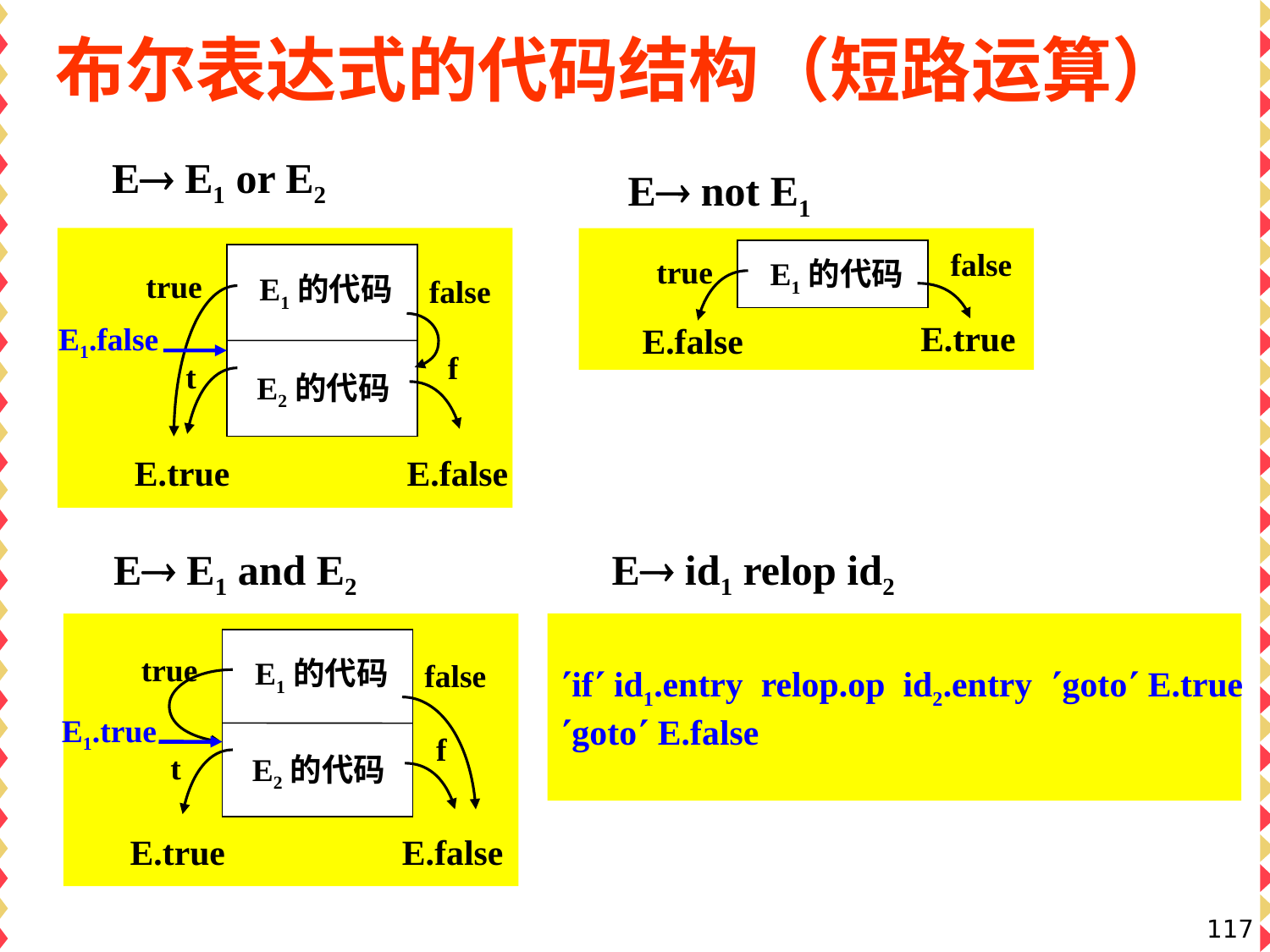

# 布尔表达式的代码结构（短路运算）
E→ E1 or E2
E→ not E1

true
E1的代码
false

E1.false
f

t
E2的代码

E.true
E.false

false

true
E1的代码

E.true
E.false
E→ E1 and E2
E→ id1 relop id2
′if′ id1.entry  relop.op  id2.entry  ′goto′ E.true
′goto′ E.false

true
E1的代码
false

E1.true
f
t

E2的代码

E.true
E.false
117